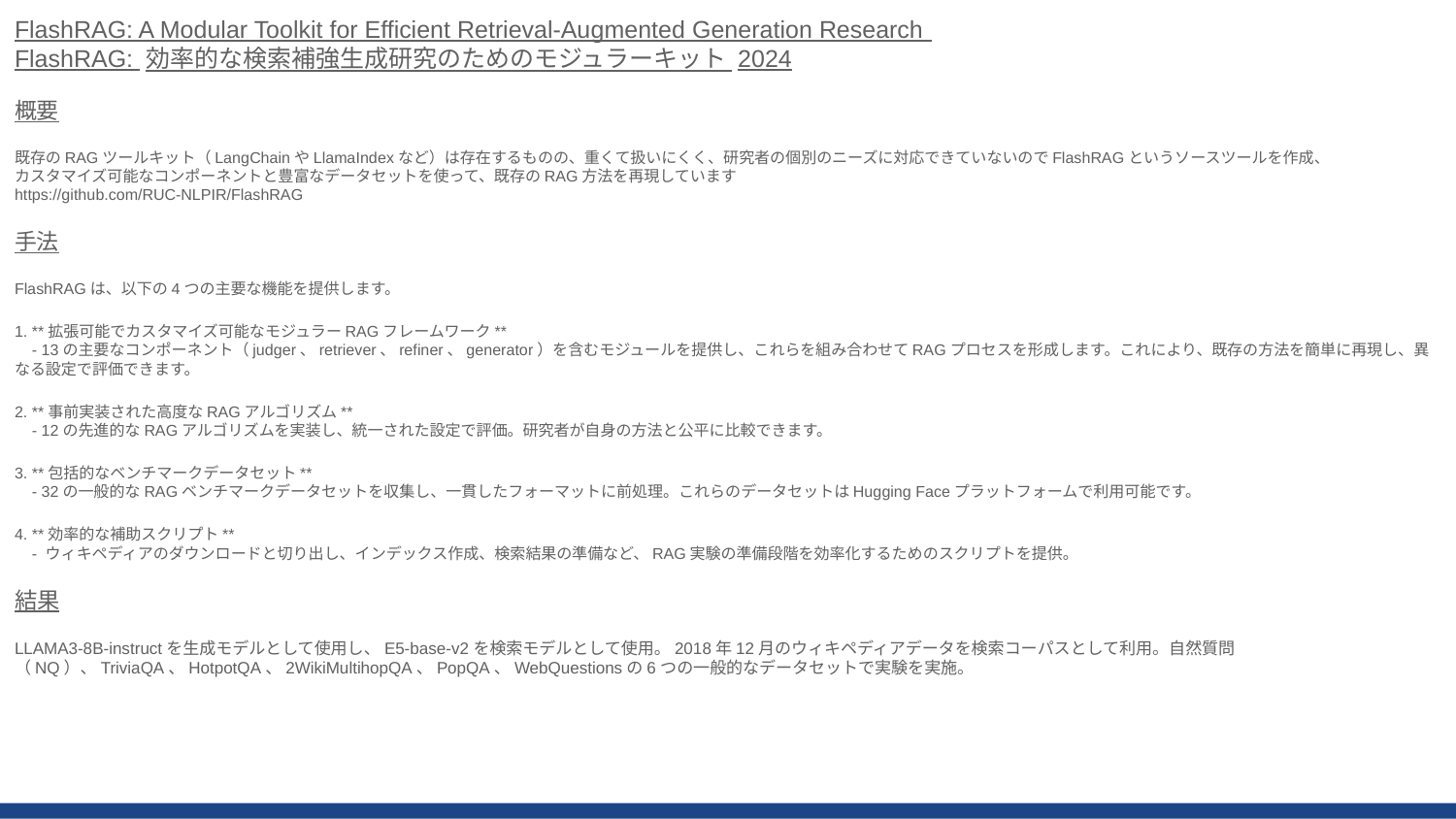

FlashRAG: A Modular Toolkit for Efficient Retrieval-Augmented Generation Research
FlashRAG: 効率的な検索補強生成研究のためのモジュラーキット 2024
概要
既存のRAGツールキット（LangChainやLlamaIndexなど）は存在するものの、重くて扱いにくく、研究者の個別のニーズに対応できていないのでFlashRAGというソースツールを作成、
カスタマイズ可能なコンポーネントと豊富なデータセットを使って、既存のRAG方法を再現しています
https://github.com/RUC-NLPIR/FlashRAG
手法
FlashRAGは、以下の4つの主要な機能を提供します。
1. **拡張可能でカスタマイズ可能なモジュラーRAGフレームワーク**
    - 13の主要なコンポーネント（judger、retriever、refiner、generator）を含むモジュールを提供し、これらを組み合わせてRAGプロセスを形成します。これにより、既存の方法を簡単に再現し、異なる設定で評価できます。
2. **事前実装された高度なRAGアルゴリズム**
    - 12の先進的なRAGアルゴリズムを実装し、統一された設定で評価。研究者が自身の方法と公平に比較できます。
3. **包括的なベンチマークデータセット**
    - 32の一般的なRAGベンチマークデータセットを収集し、一貫したフォーマットに前処理。これらのデータセットはHugging Faceプラットフォームで利用可能です。
4. **効率的な補助スクリプト**
    - ウィキペディアのダウンロードと切り出し、インデックス作成、検索結果の準備など、RAG実験の準備段階を効率化するためのスクリプトを提供。
結果
LLAMA3-8B-instructを生成モデルとして使用し、E5-base-v2を検索モデルとして使用。2018年12月のウィキペディアデータを検索コーパスとして利用。自然質問（NQ）、TriviaQA、HotpotQA、2WikiMultihopQA、PopQA、WebQuestionsの6つの一般的なデータセットで実験を実施。